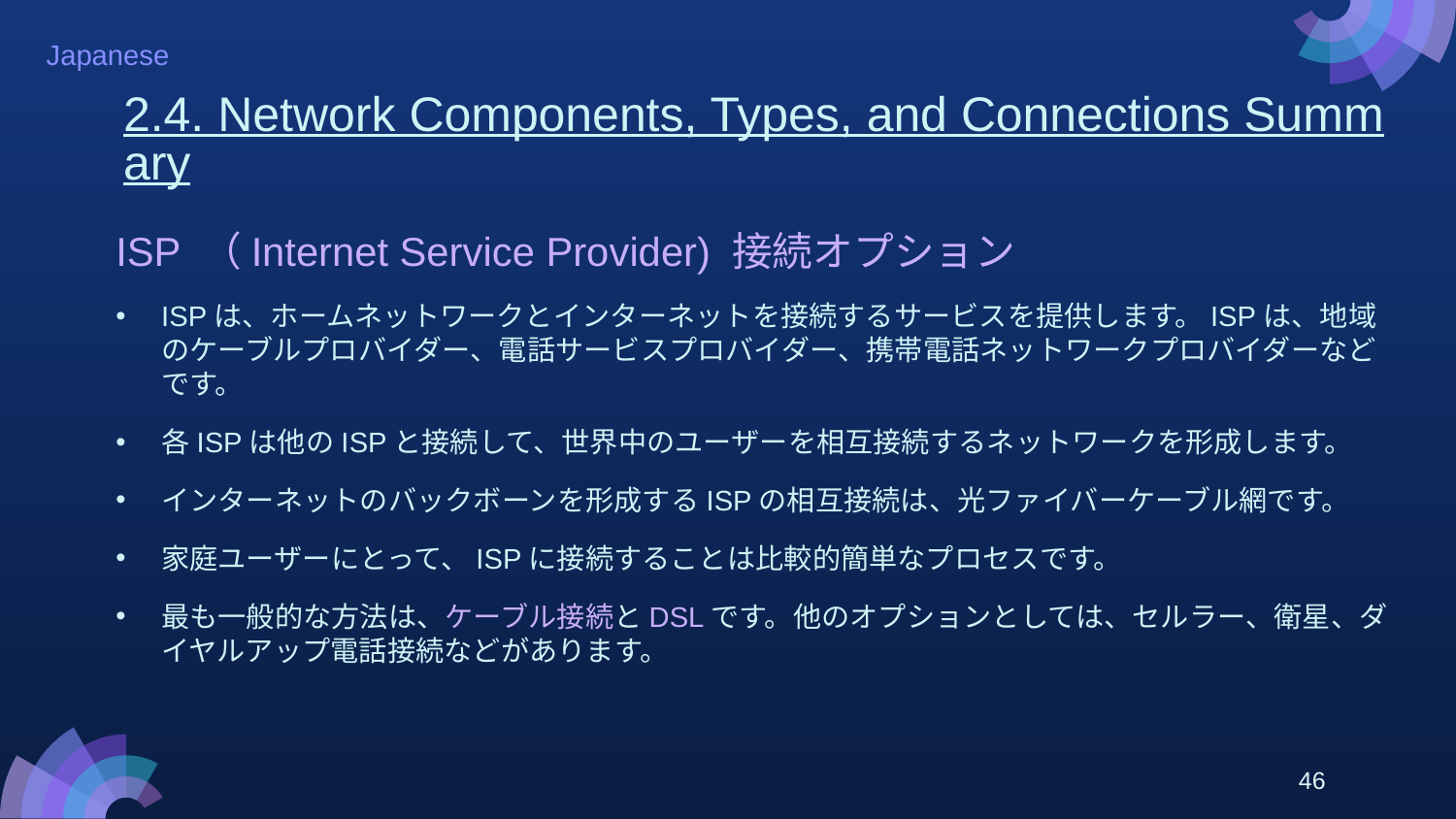

# 2.4. Network Components, Types, and Connections Summary
ISP （Internet Service Provider) 接続オプション
ISPは、ホームネットワークとインターネットを接続するサービスを提供します。ISPは、地域のケーブルプロバイダー、電話サービスプロバイダー、携帯電話ネットワークプロバイダーなどです。
各ISPは他のISPと接続して、世界中のユーザーを相互接続するネットワークを形成します。
インターネットのバックボーンを形成するISPの相互接続は、光ファイバーケーブル網です。
家庭ユーザーにとって、ISPに接続することは比較的簡単なプロセスです。
最も一般的な方法は、ケーブル接続とDSLです。他のオプションとしては、セルラー、衛星、ダイヤルアップ電話接続などがあります。
46